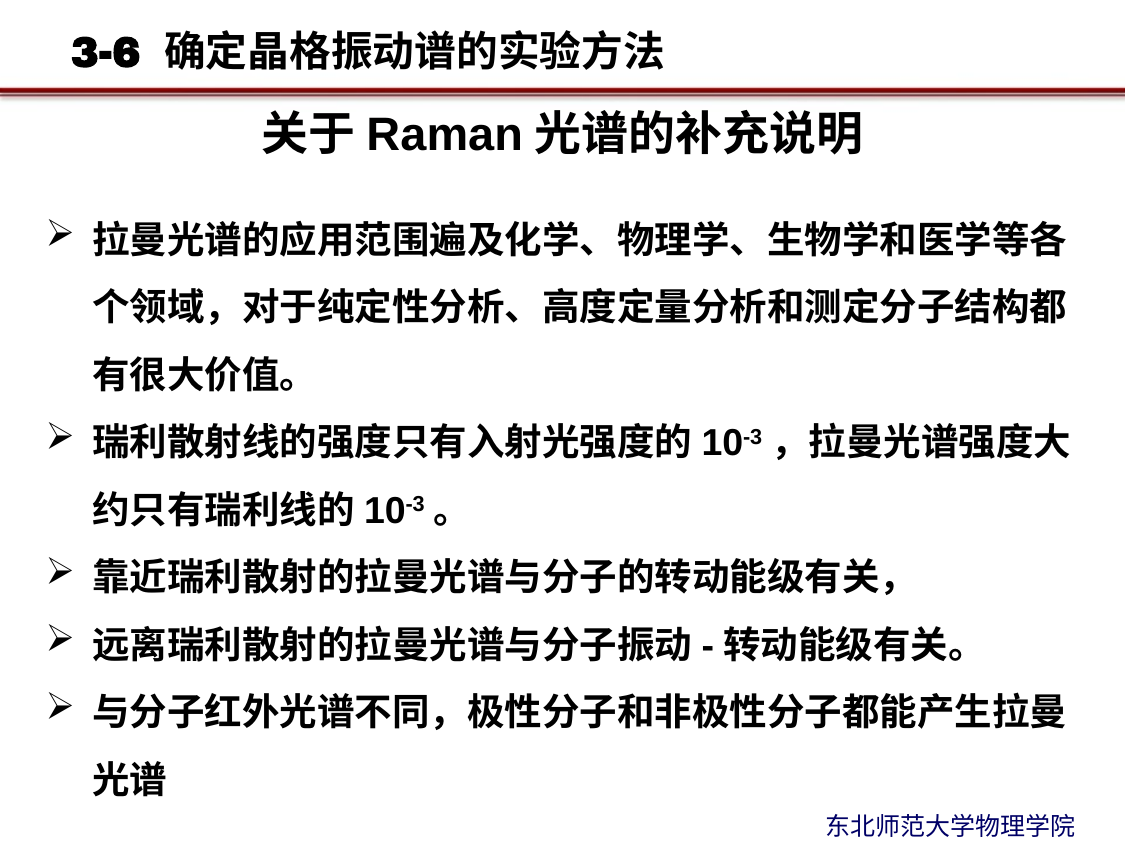

关于Raman光谱的补充说明
拉曼光谱的应用范围遍及化学、物理学、生物学和医学等各个领域，对于纯定性分析、高度定量分析和测定分子结构都有很大价值。
瑞利散射线的强度只有入射光强度的10-3，拉曼光谱强度大约只有瑞利线的10-3。
靠近瑞利散射的拉曼光谱与分子的转动能级有关，
远离瑞利散射的拉曼光谱与分子振动-转动能级有关。
与分子红外光谱不同，极性分子和非极性分子都能产生拉曼光谱